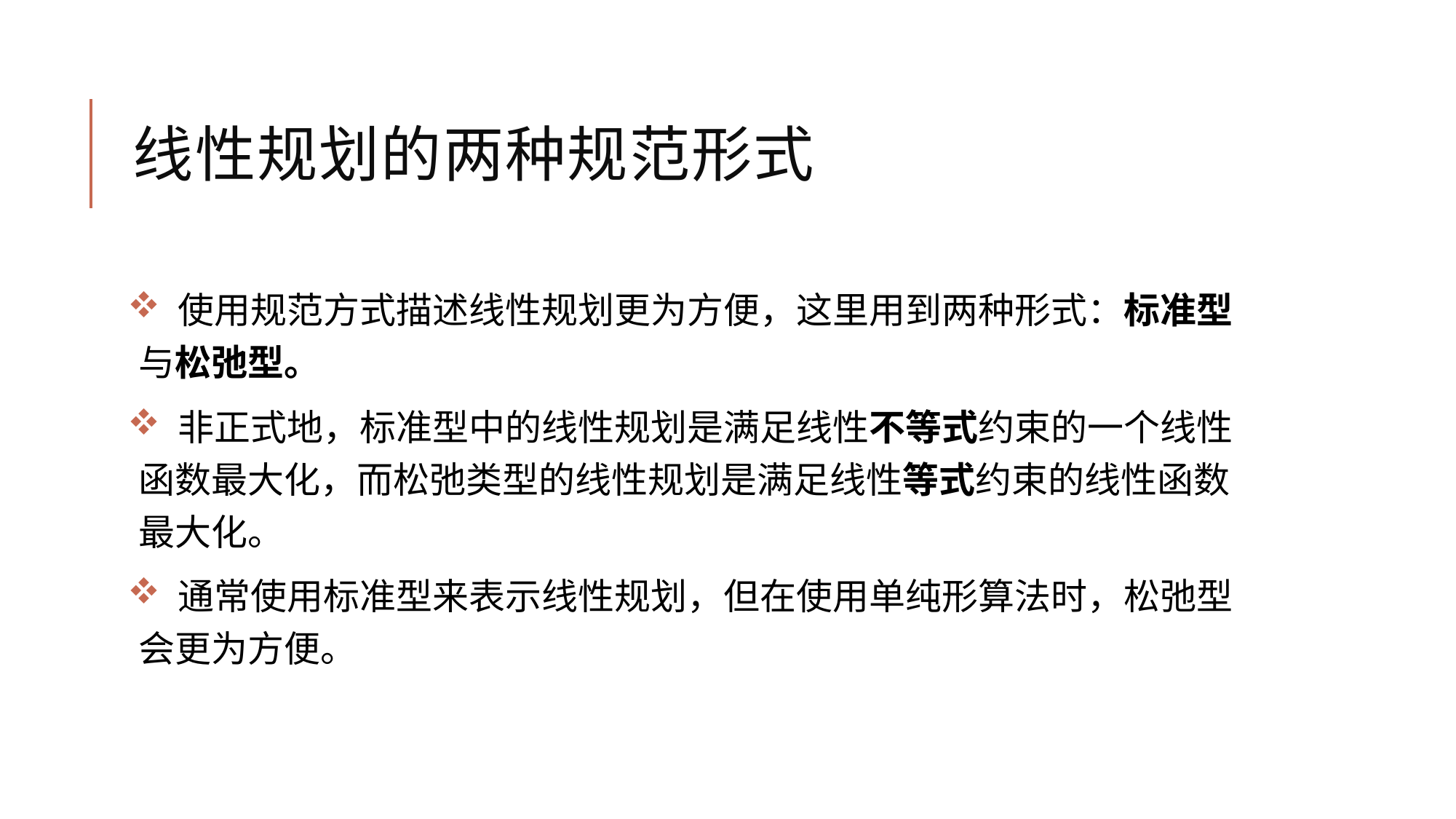

# 线性规划的两种规范形式
 使用规范方式描述线性规划更为方便，这里用到两种形式：标准型与松弛型。
 非正式地，标准型中的线性规划是满足线性不等式约束的一个线性函数最大化，而松弛类型的线性规划是满足线性等式约束的线性函数最大化。
 通常使用标准型来表示线性规划，但在使用单纯形算法时，松弛型会更为方便。